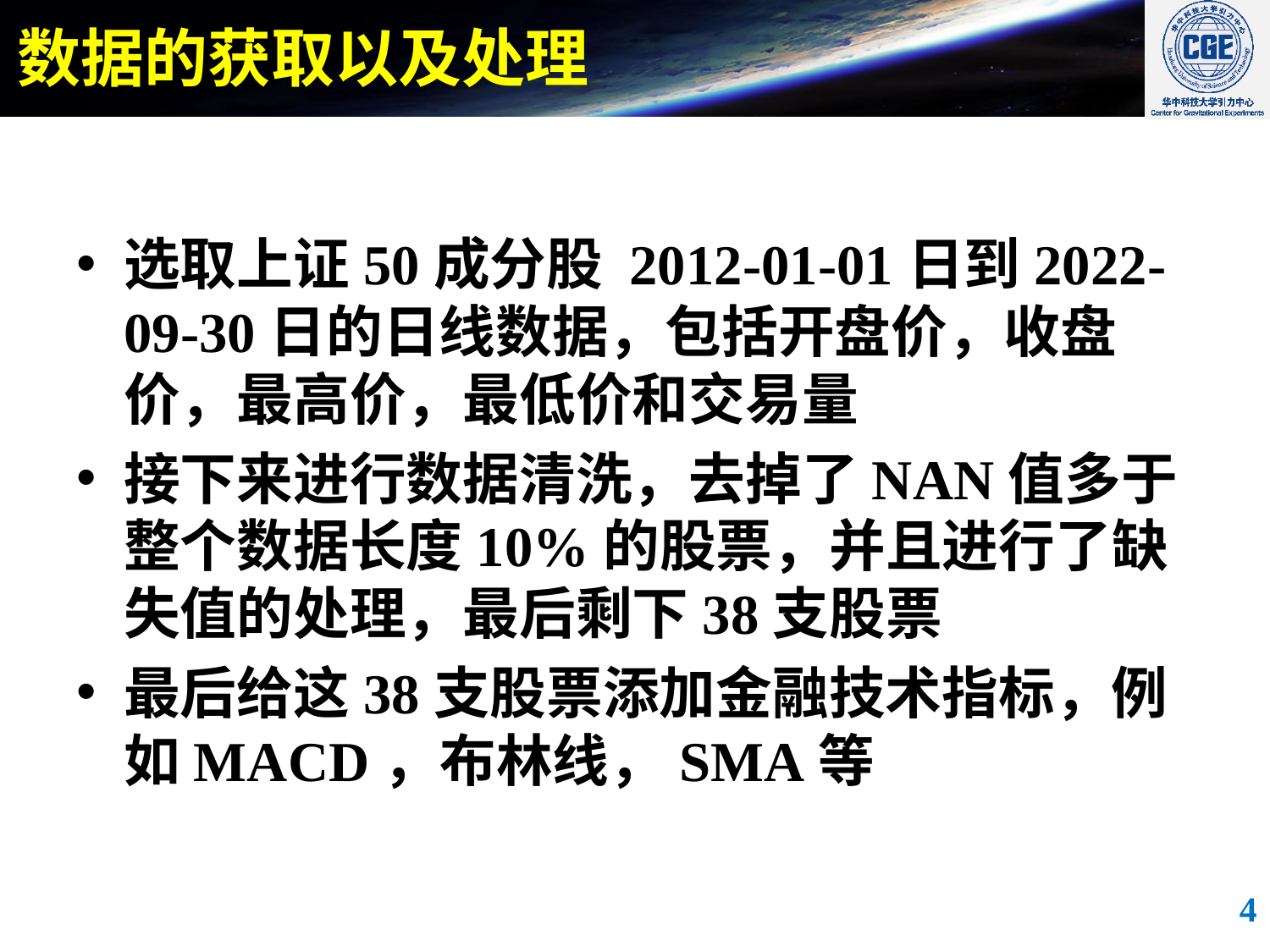

# 数据的获取以及处理
选取上证50成分股 2012-01-01日到2022-09-30日的日线数据，包括开盘价，收盘价，最高价，最低价和交易量
接下来进行数据清洗，去掉了NAN值多于整个数据长度10%的股票，并且进行了缺失值的处理，最后剩下38支股票
最后给这38支股票添加金融技术指标，例如MACD，布林线，SMA等

4